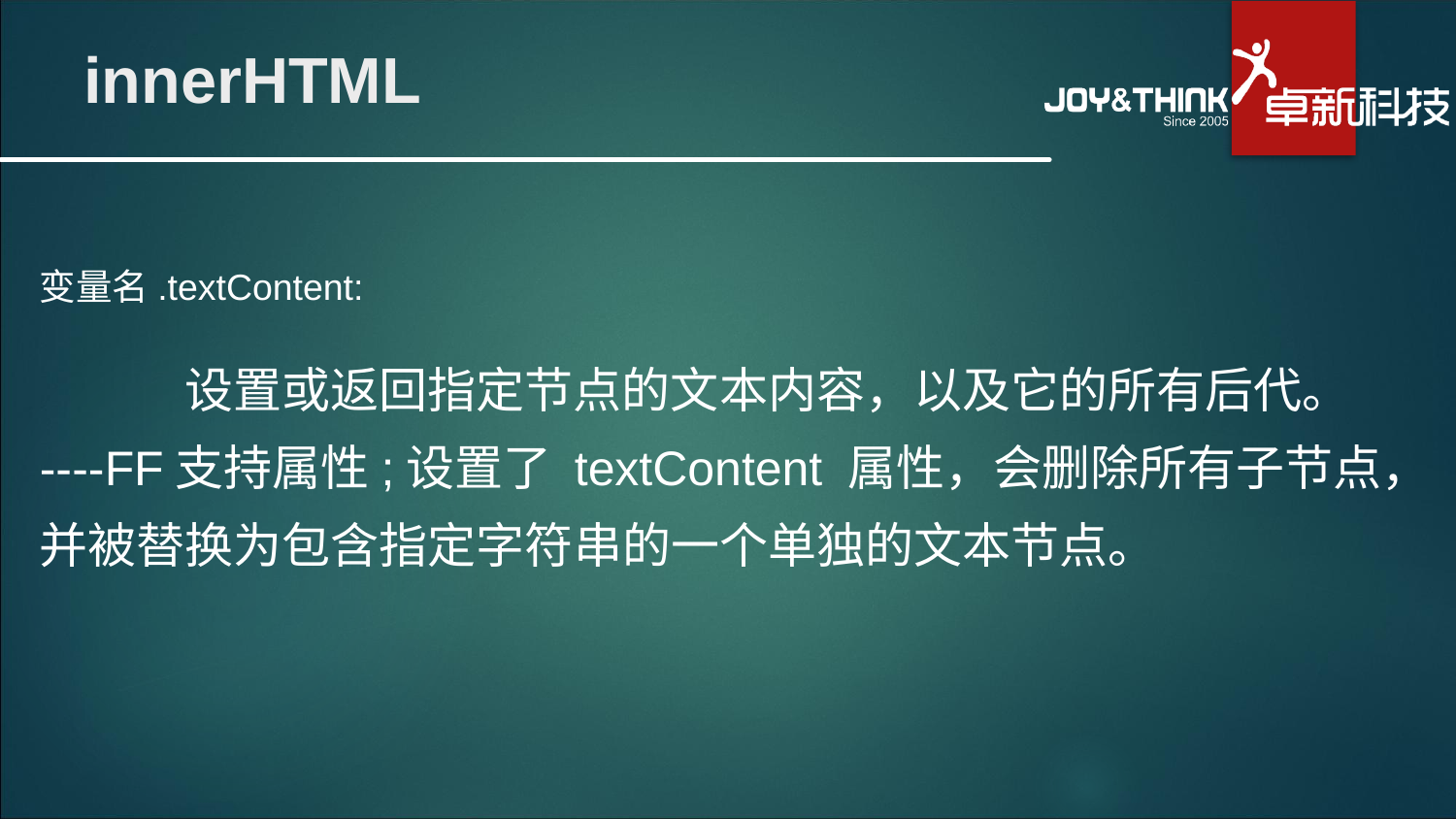

# innerHTML
变量名.textContent:
	设置或返回指定节点的文本内容，以及它的所有后代。 ----FF支持属性;设置了 textContent 属性，会删除所有子节点，并被替换为包含指定字符串的一个单独的文本节点。